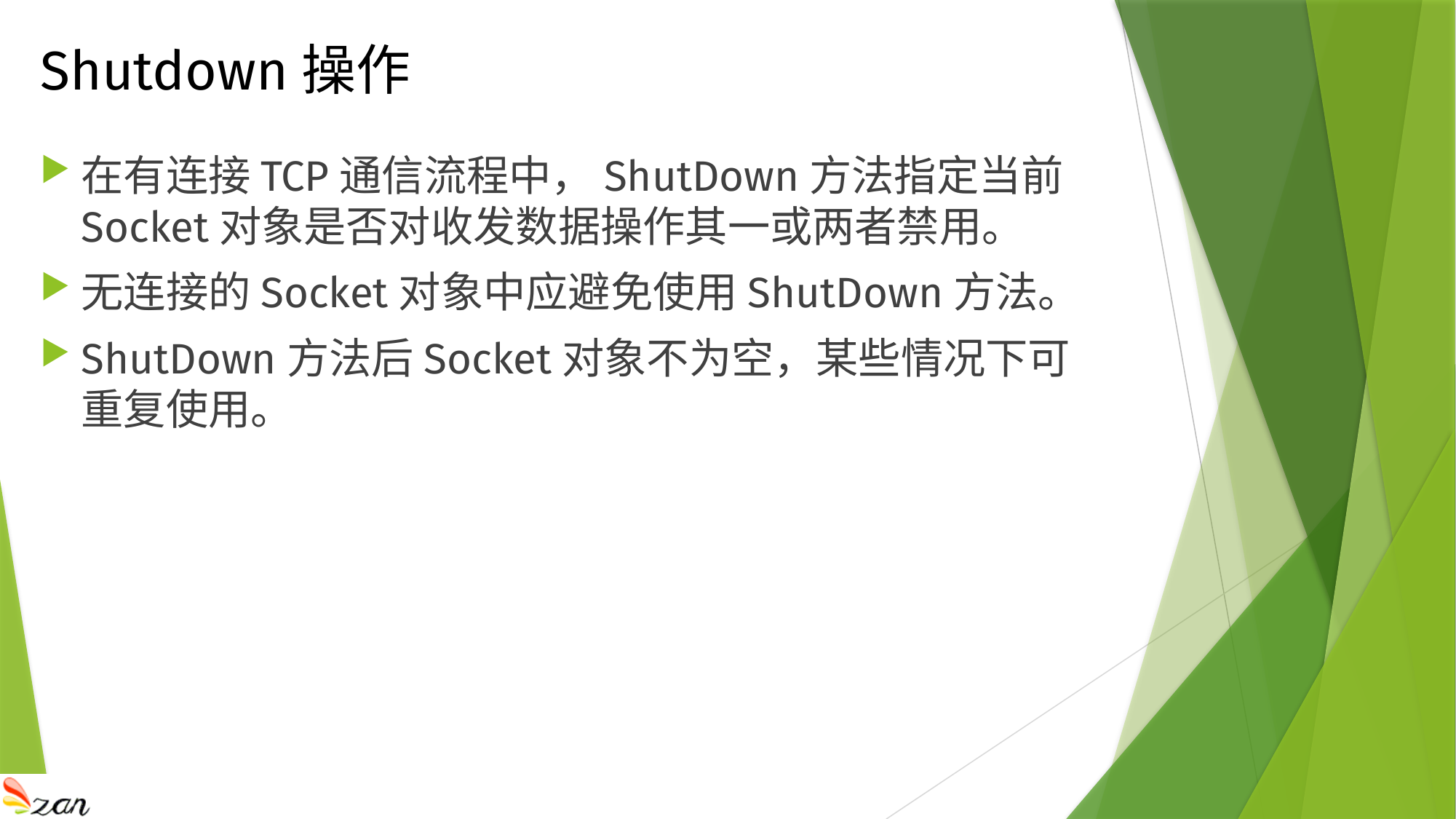

# Shutdown操作
在有连接TCP通信流程中，ShutDown方法指定当前Socket对象是否对收发数据操作其一或两者禁用。
无连接的Socket对象中应避免使用ShutDown方法。
ShutDown方法后Socket对象不为空，某些情况下可重复使用。